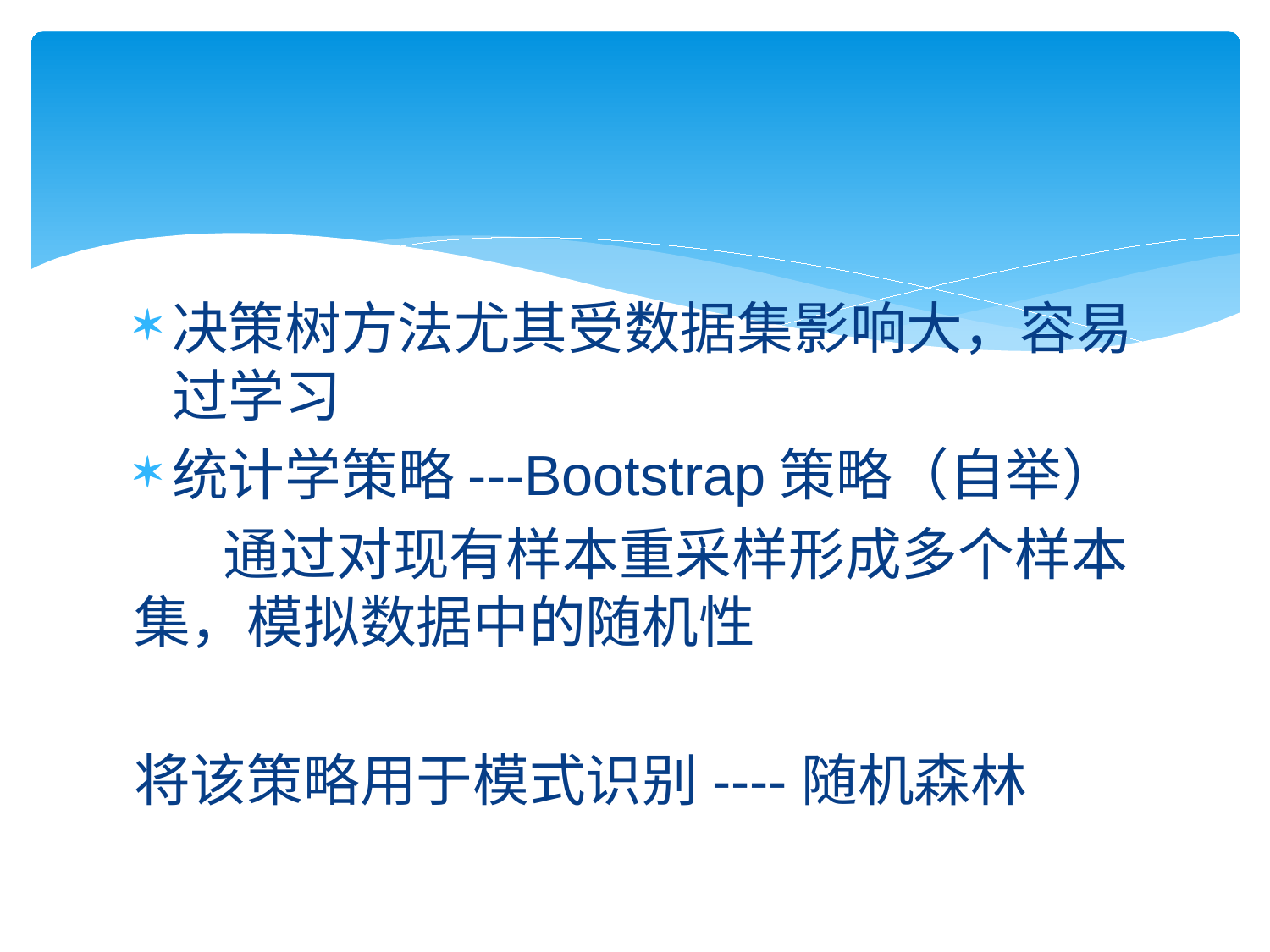

#
决策树方法尤其受数据集影响大，容易过学习
统计学策略---Bootstrap策略（自举）
      通过对现有样本重采样形成多个样本集，模拟数据中的随机性

将该策略用于模式识别----随机森林